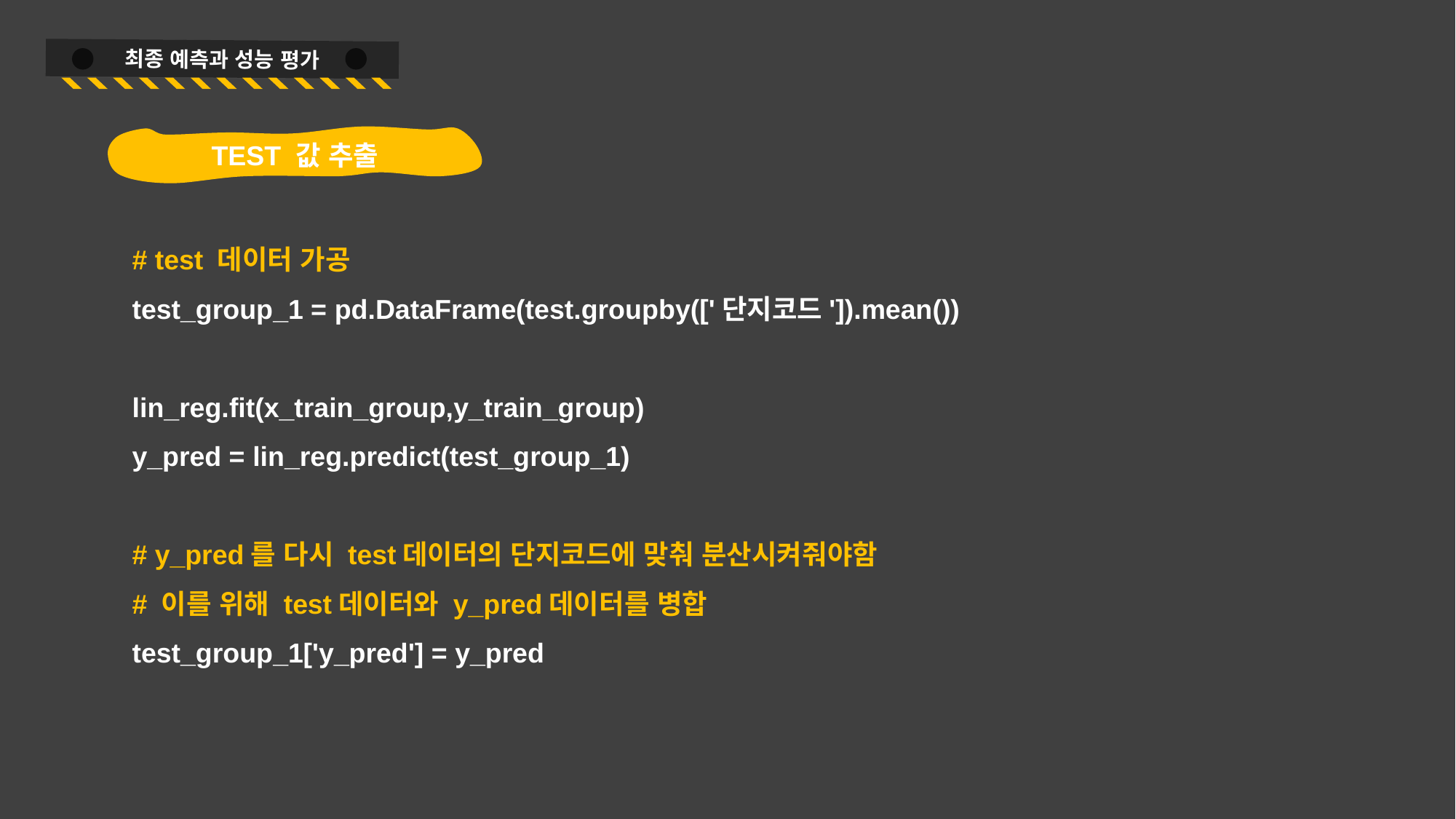

최종 예측과 성능 평가

TEST 값 추출
# test 데이터 가공
test_group_1 = pd.DataFrame(test.groupby(['단지코드']).mean())

lin_reg.fit(x_train_group,y_train_group)
y_pred = lin_reg.predict(test_group_1)

# y_pred를 다시 test데이터의 단지코드에 맞춰 분산시켜줘야함
# 이를 위해 test데이터와 y_pred데이터를 병합
test_group_1['y_pred'] = y_pred